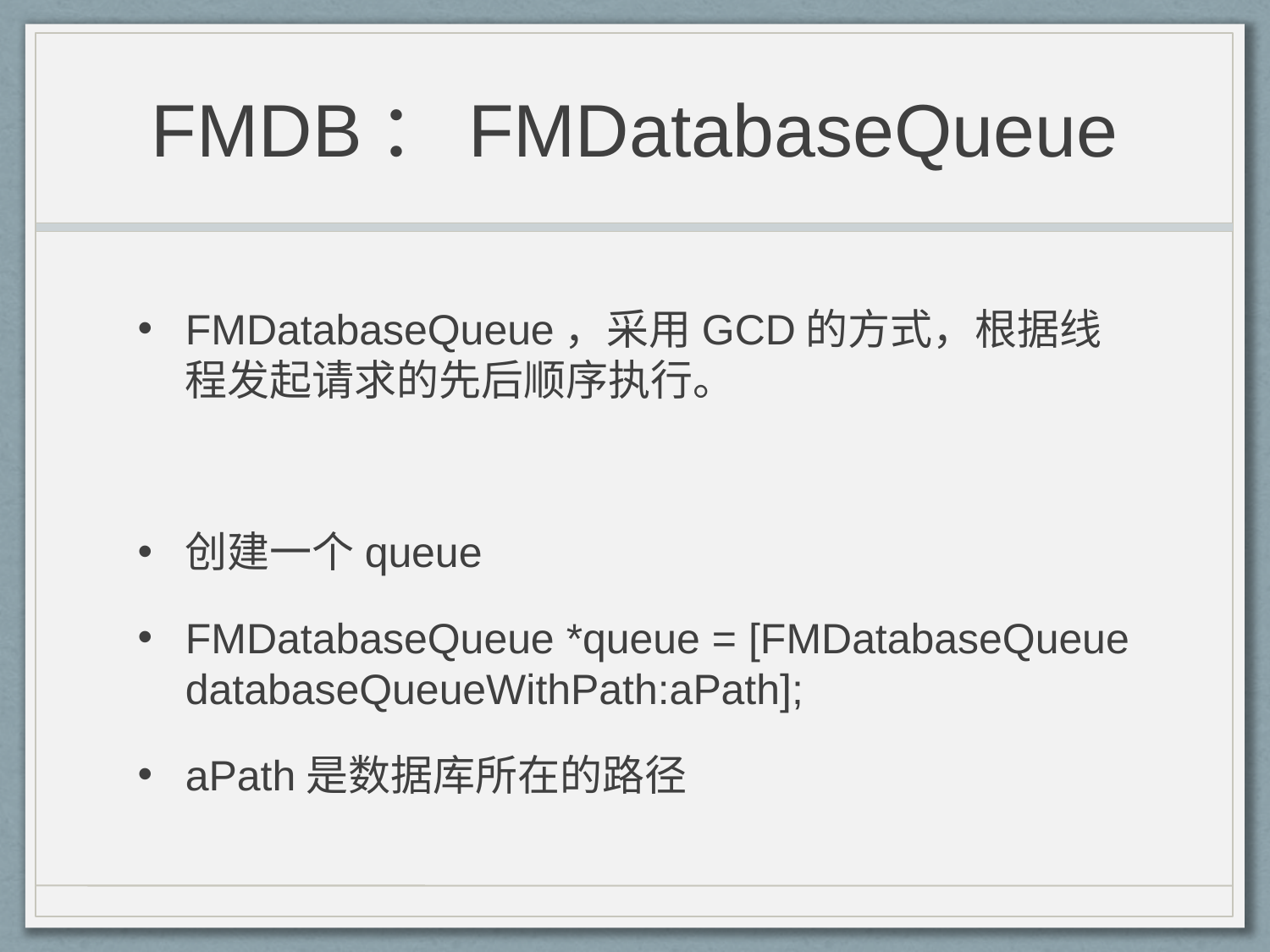

# FMDB：FMDatabaseQueue
FMDatabaseQueue，采用GCD的方式，根据线程发起请求的先后顺序执行。

创建一个queue
FMDatabaseQueue *queue = [FMDatabaseQueue databaseQueueWithPath:aPath];
aPath是数据库所在的路径